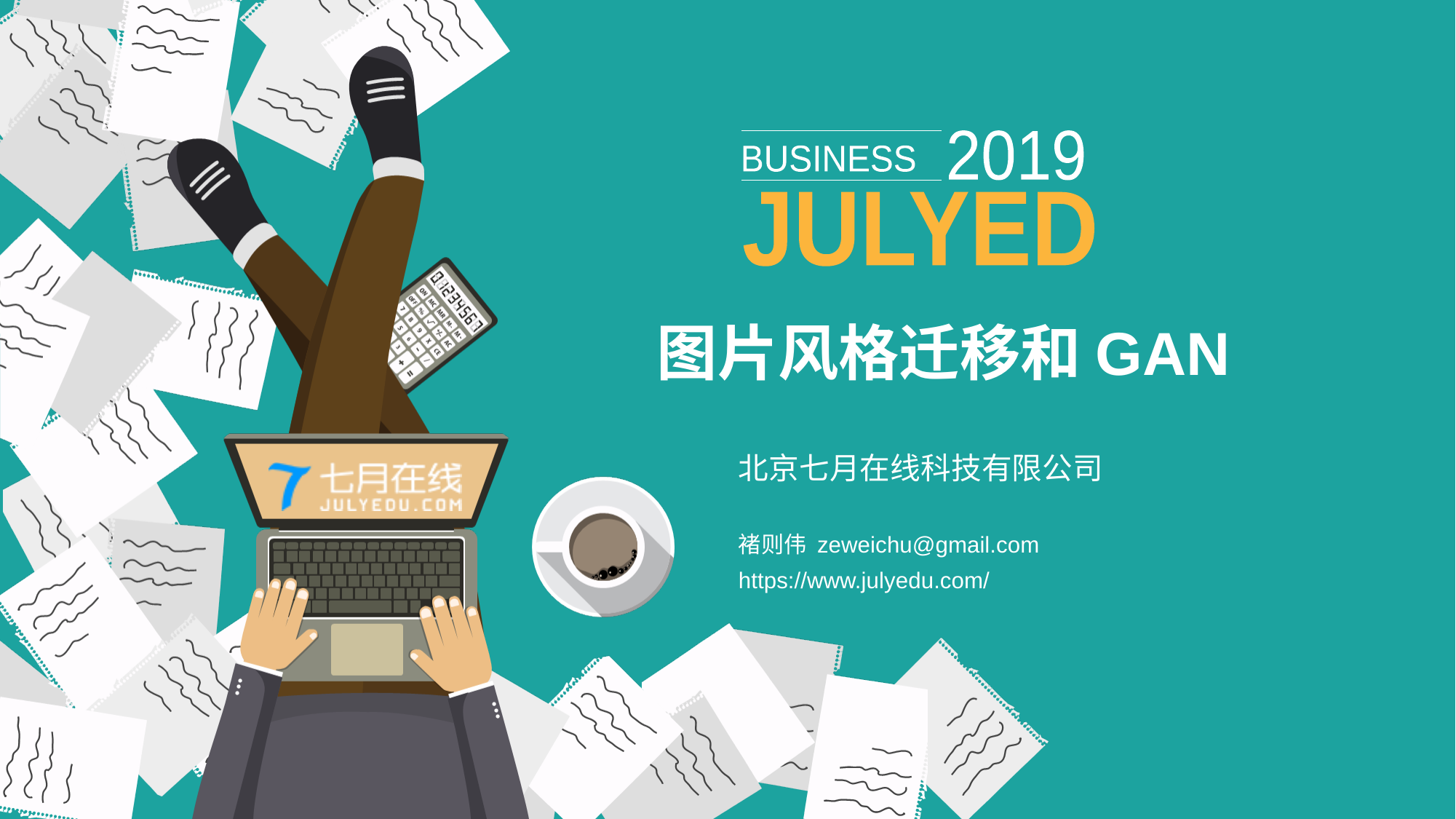

2019
BUSINESS
JULYED
# 图片风格迁移和GAN
北京七月在线科技有限公司
褚则伟 zeweichu@gmail.com
https://www.julyedu.com/